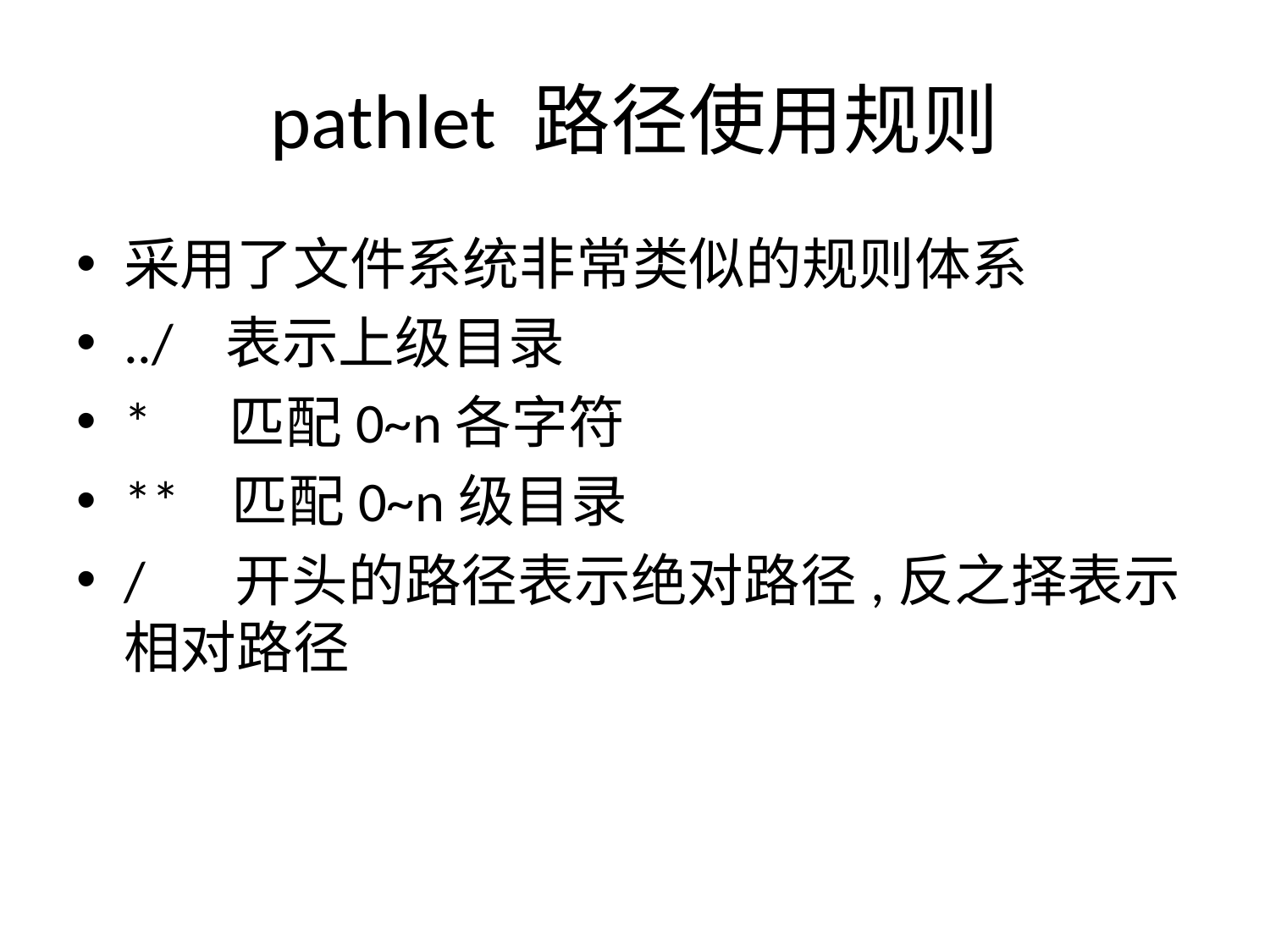

# pathlet 路径使用规则
采用了文件系统非常类似的规则体系
../   表示上级目录
*     匹配0~n各字符
**   匹配0~n级目录
/      开头的路径表示绝对路径,反之择表示相对路径